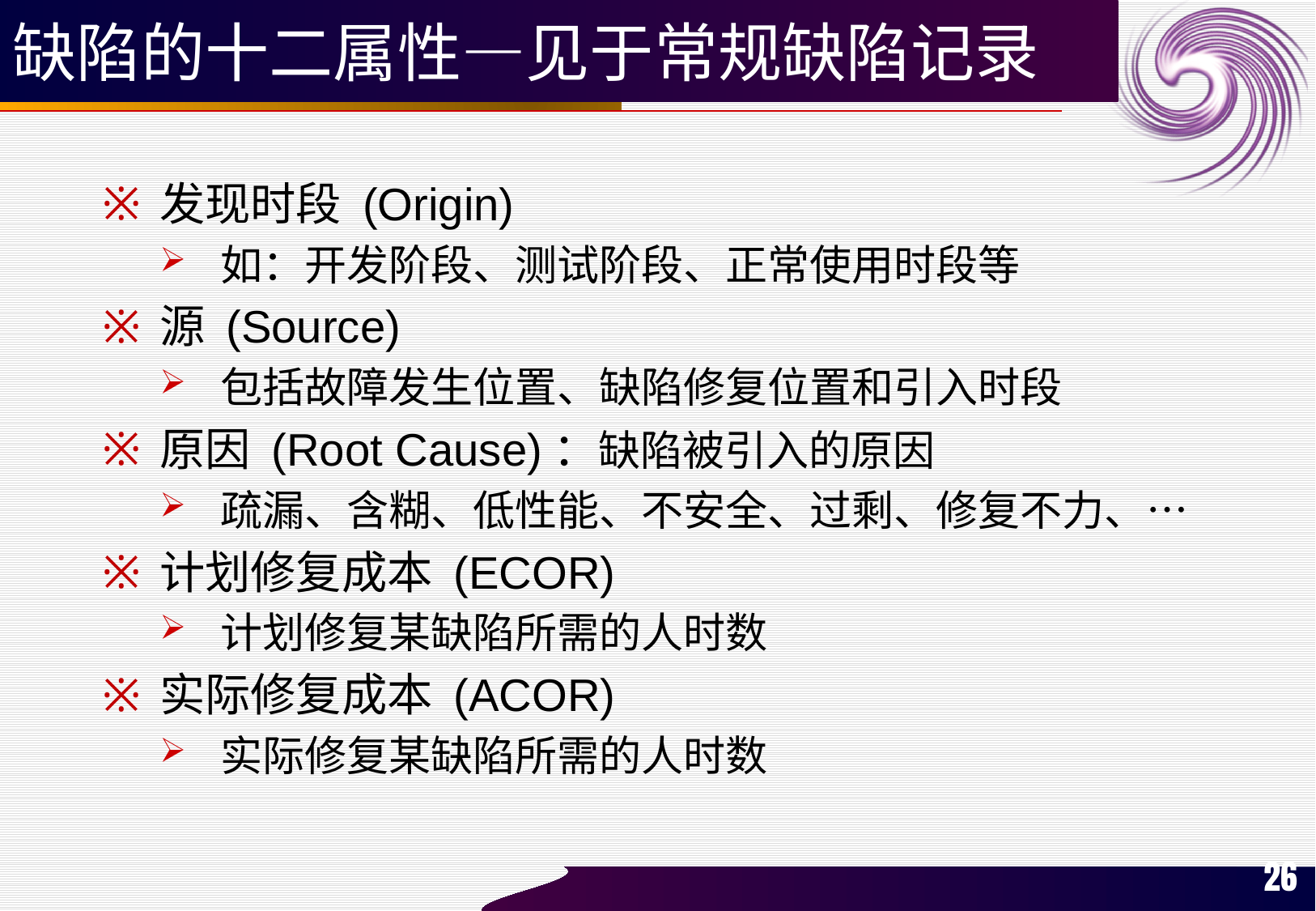

# 缺陷的十二属性—见于常规缺陷记录
发现时段 (Origin)
如：开发阶段、测试阶段、正常使用时段等
源 (Source)
包括故障发生位置、缺陷修复位置和引入时段
原因 (Root Cause)：缺陷被引入的原因
疏漏、含糊、低性能、不安全、过剩、修复不力、…
计划修复成本 (ECOR)
计划修复某缺陷所需的人时数
实际修复成本 (ACOR)
实际修复某缺陷所需的人时数
26